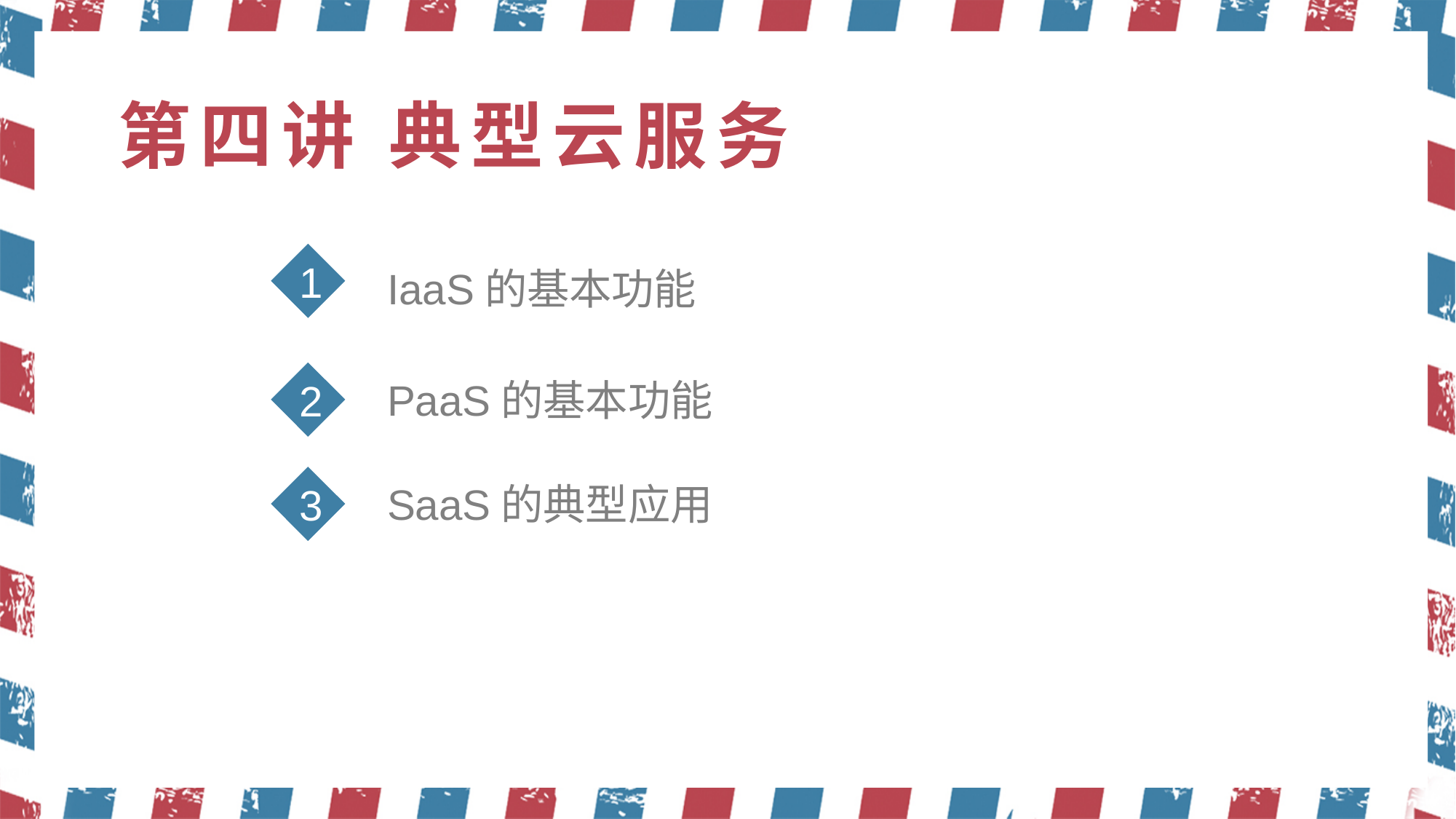

第四讲 典型云服务
1
IaaS的基本功能
2
PaaS的基本功能
3
SaaS的典型应用